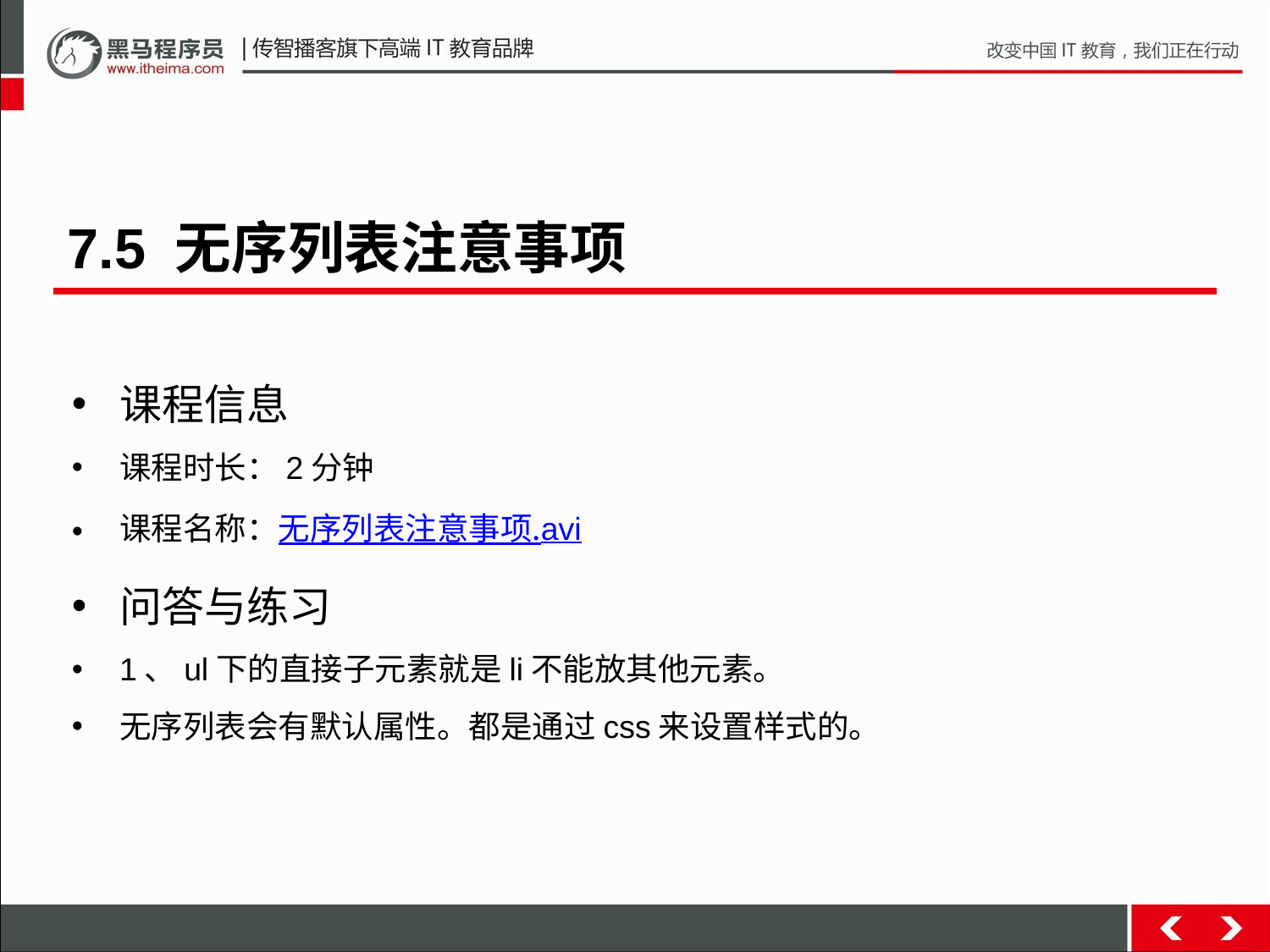

7.5 无序列表注意事项
课程信息
课程时长：2分钟
课程名称：无序列表注意事项.avi
问答与练习
1、ul下的直接子元素就是li不能放其他元素。
无序列表会有默认属性。都是通过css来设置样式的。